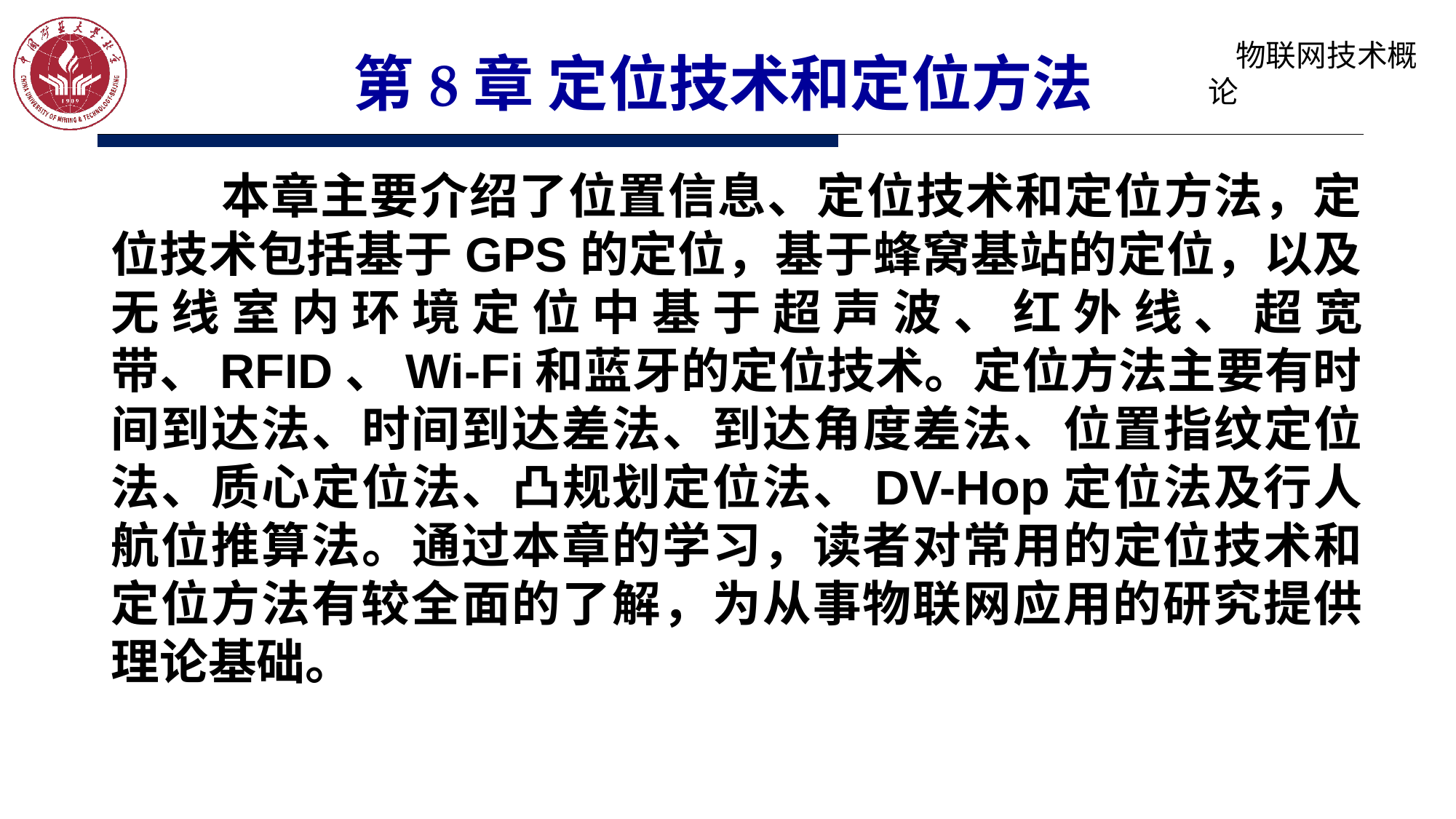

# 第8章 定位技术和定位方法
	本章主要介绍了位置信息、定位技术和定位方法，定位技术包括基于GPS的定位，基于蜂窝基站的定位，以及无线室内环境定位中基于超声波、红外线、超宽带、RFID、Wi-Fi和蓝牙的定位技术。定位方法主要有时间到达法、时间到达差法、到达角度差法、位置指纹定位法、质心定位法、凸规划定位法、DV-Hop定位法及行人航位推算法。通过本章的学习，读者对常用的定位技术和定位方法有较全面的了解，为从事物联网应用的研究提供理论基础。